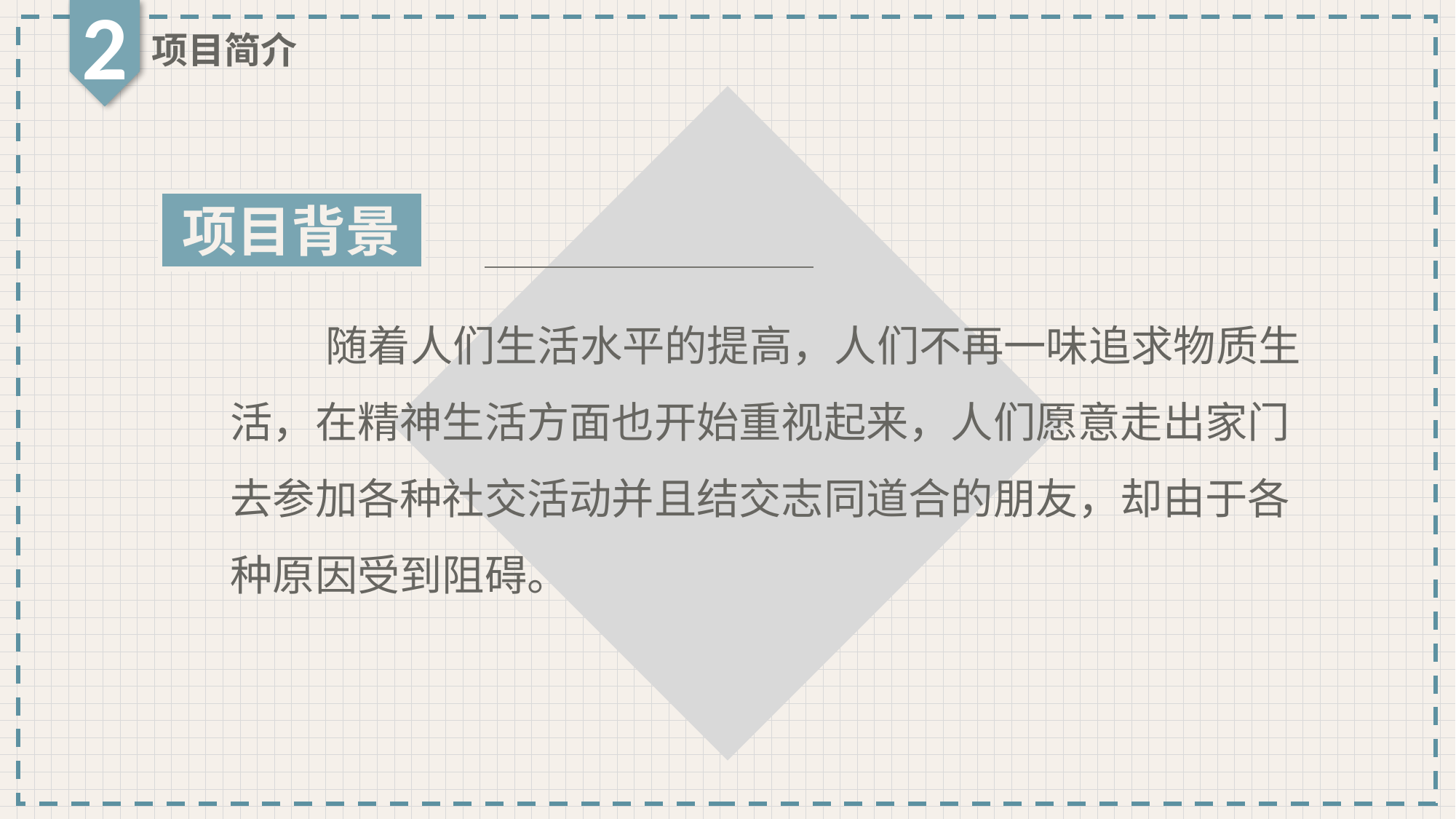

2

项目简介

项目背景

         随着人们生活水平的提高，人们不再一味追求物质生活，在精神生活方面也开始重视起来，人们愿意走出家门去参加各种社交活动并且结交志同道合的朋友，却由于各种原因受到阻碍。

项目概况

功能介绍
Logo与图标